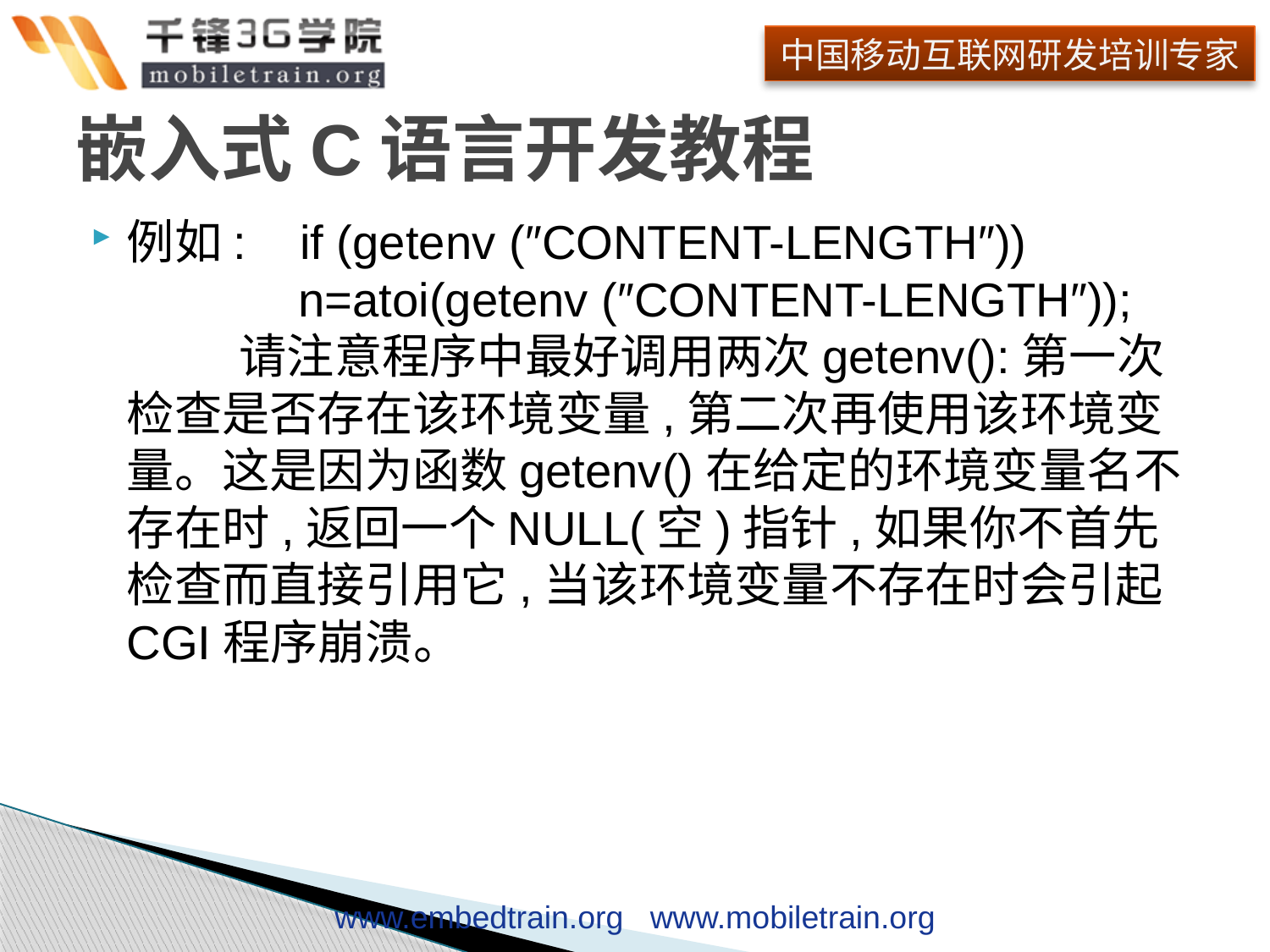

# 嵌入式C语言开发教程
例如:    if (getenv (″CONTENT-LENGTH″))
    　　n=atoi(getenv (″CONTENT-LENGTH″));
    　请注意程序中最好调用两次getenv():第一次检查是否存在该环境变量,第二次再使用该环境变量。这是因为函数getenv()在给定的环境变量名不存在时,返回一个NULL(空)指针,如果你不首先检查而直接引用它,当该环境变量不存在时会引起CGI程序崩溃。